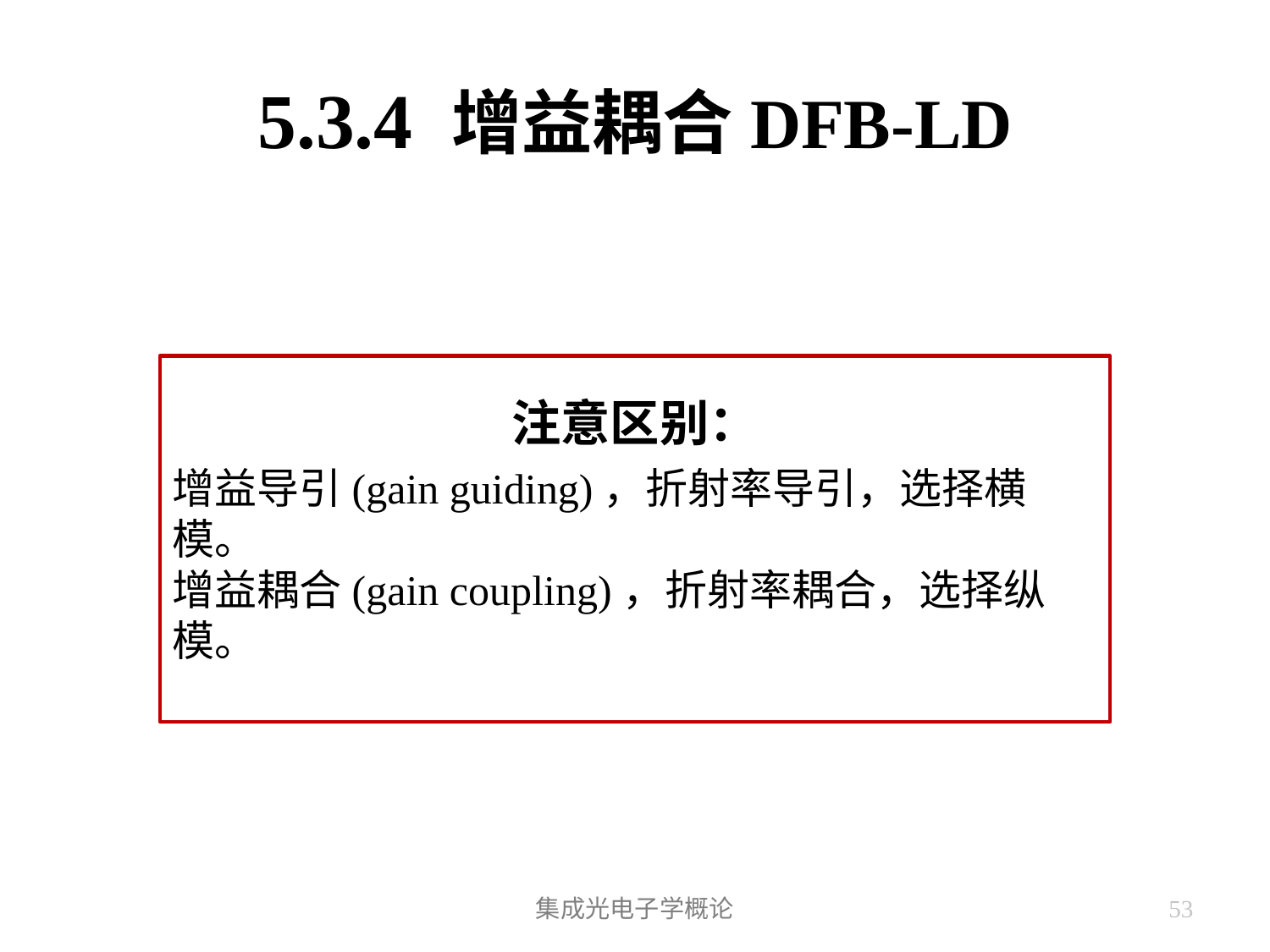

# 5.3.4 增益耦合DFB-LD
注意区别：
增益导引(gain guiding)，折射率导引，选择横模。
增益耦合(gain coupling)，折射率耦合，选择纵模。

集成光电子学概论
53